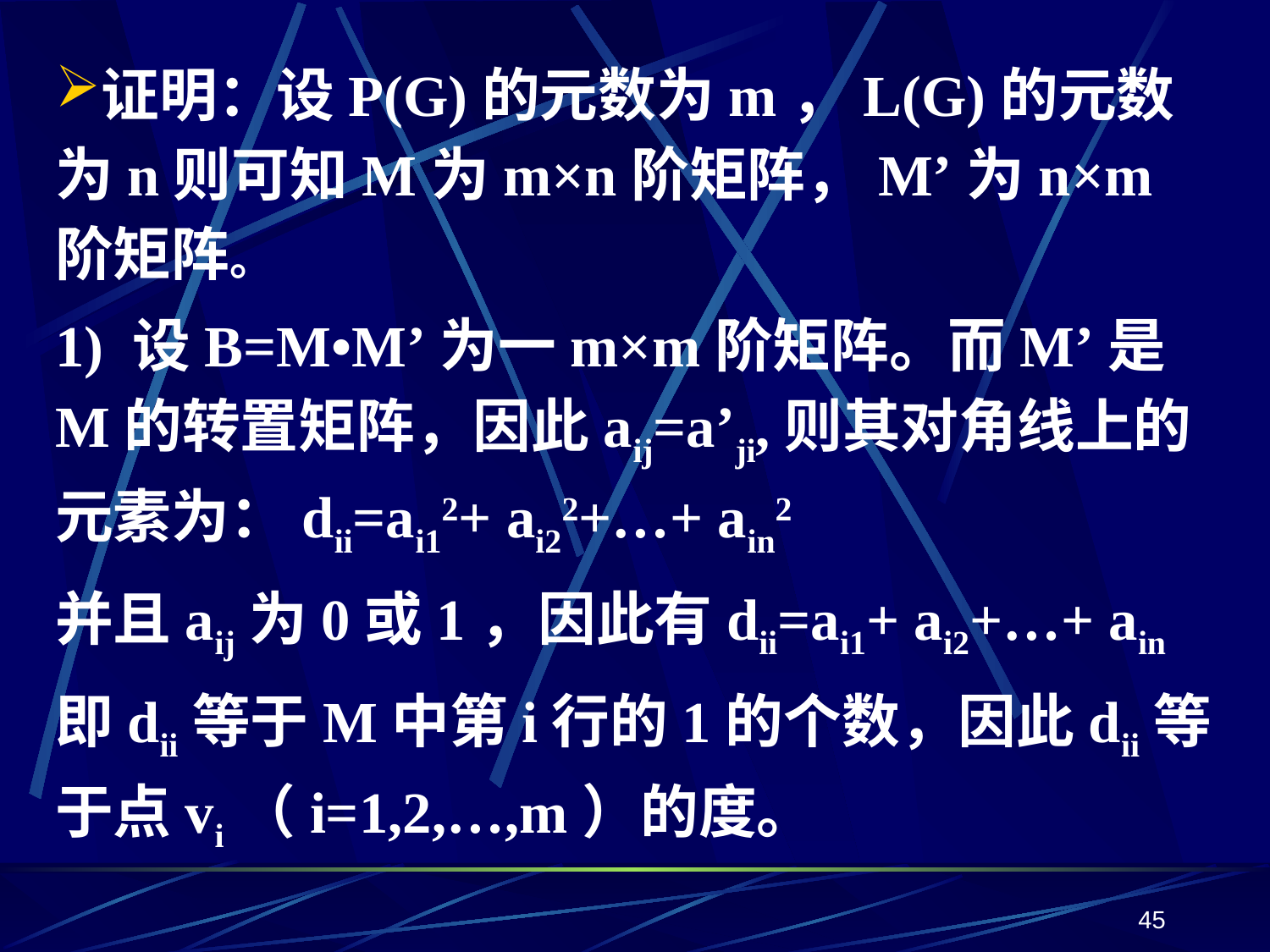

证明：设P(G)的元数为m，L(G)的元数为n则可知M为m×n阶矩阵，M’为n×m阶矩阵。
1) 设B=M•M’为一m×m阶矩阵。而M’是M的转置矩阵，因此aij=a’ji,则其对角线上的元素为：dii=ai12+ ai22+…+ ain2
并且aij为0或1，因此有dii=ai1+ ai2+…+ ain
即dii等于M中第i行的1的个数，因此dii等于点vi（i=1,2,…,m）的度。

45